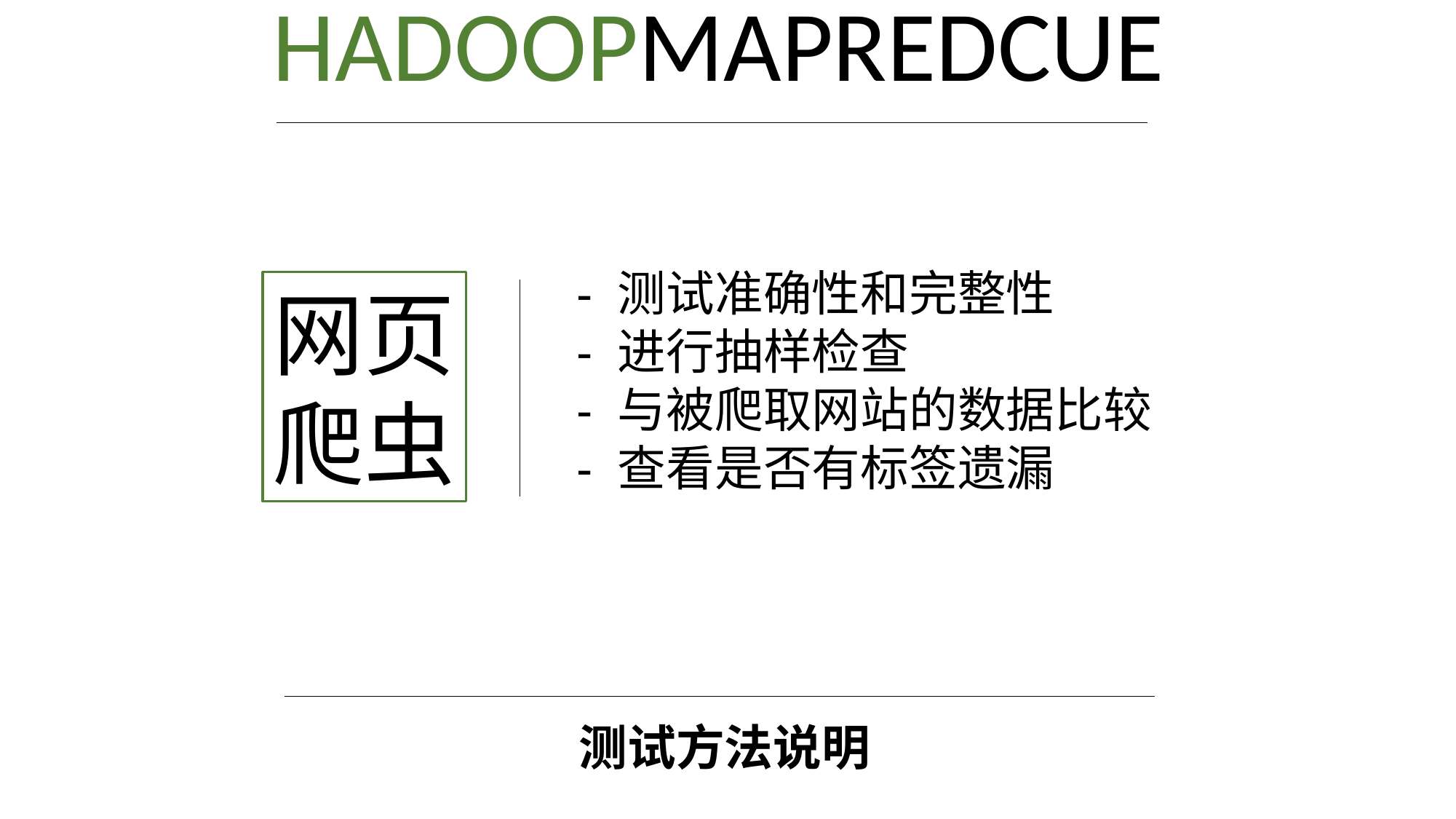

# HADOOPMAPREDCUE
- 测试准确性和完整性
- 进行抽样检查
- 与被爬取网站的数据比较
- 查看是否有标签遗漏
网页
爬虫
测试方法说明